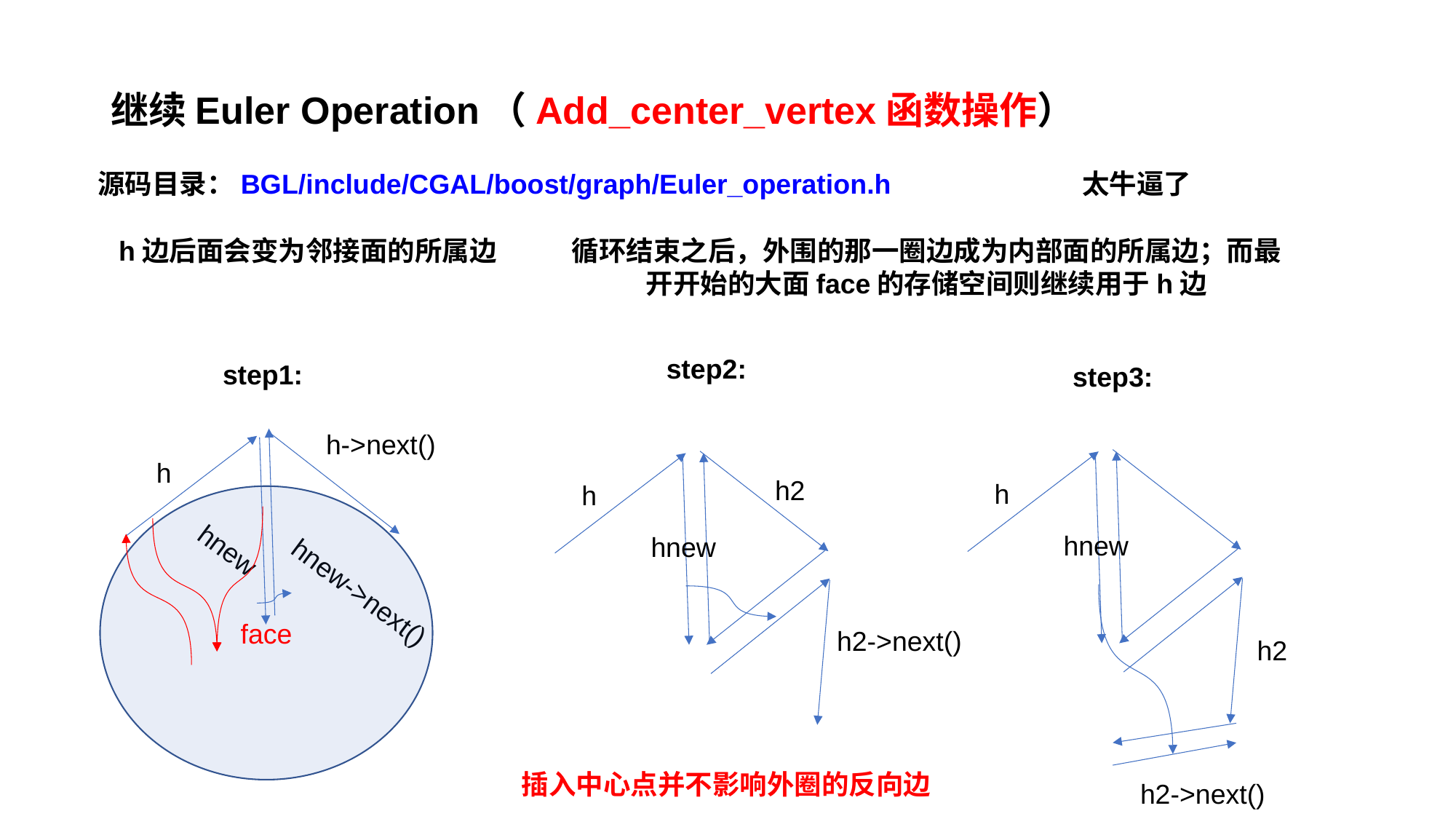

# 继续Euler Operation（Add_center_vertex函数操作）
源码目录：BGL/include/CGAL/boost/graph/Euler_operation.h
太牛逼了
h边后面会变为邻接面的所属边
循环结束之后，外围的那一圈边成为内部面的所属边；而最开开始的大面face的存储空间则继续用于h边
step2:
step1:
step3:
h->next()
h
h2
h
h
face
hnew
hnew
hnew
hnew->next()
h2->next()
h2
h2->next()
插入中心点并不影响外圈的反向边